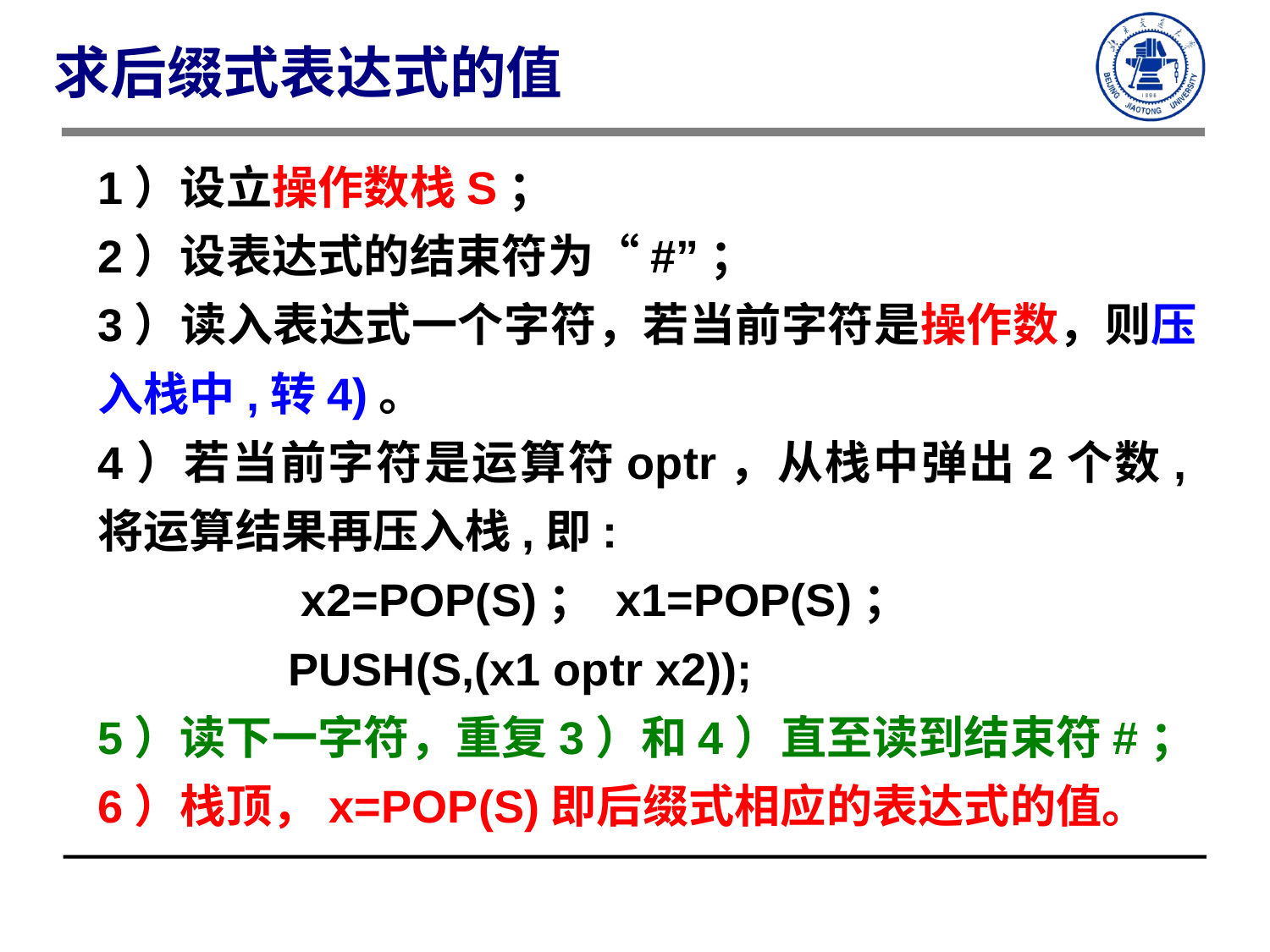

求后缀式表达式的值
1）设立操作数栈S；
2）设表达式的结束符为“#”；
3）读入表达式一个字符，若当前字符是操作数，则压入栈中,转4)。
4）若当前字符是运算符optr，从栈中弹出2个数,将运算结果再压入栈,即:
                x2=POP(S)； x1=POP(S)；
               PUSH(S,(x1 optr x2));
5）读下一字符，重复3）和4）直至读到结束符#；
6）栈顶，x=POP(S)即后缀式相应的表达式的值。